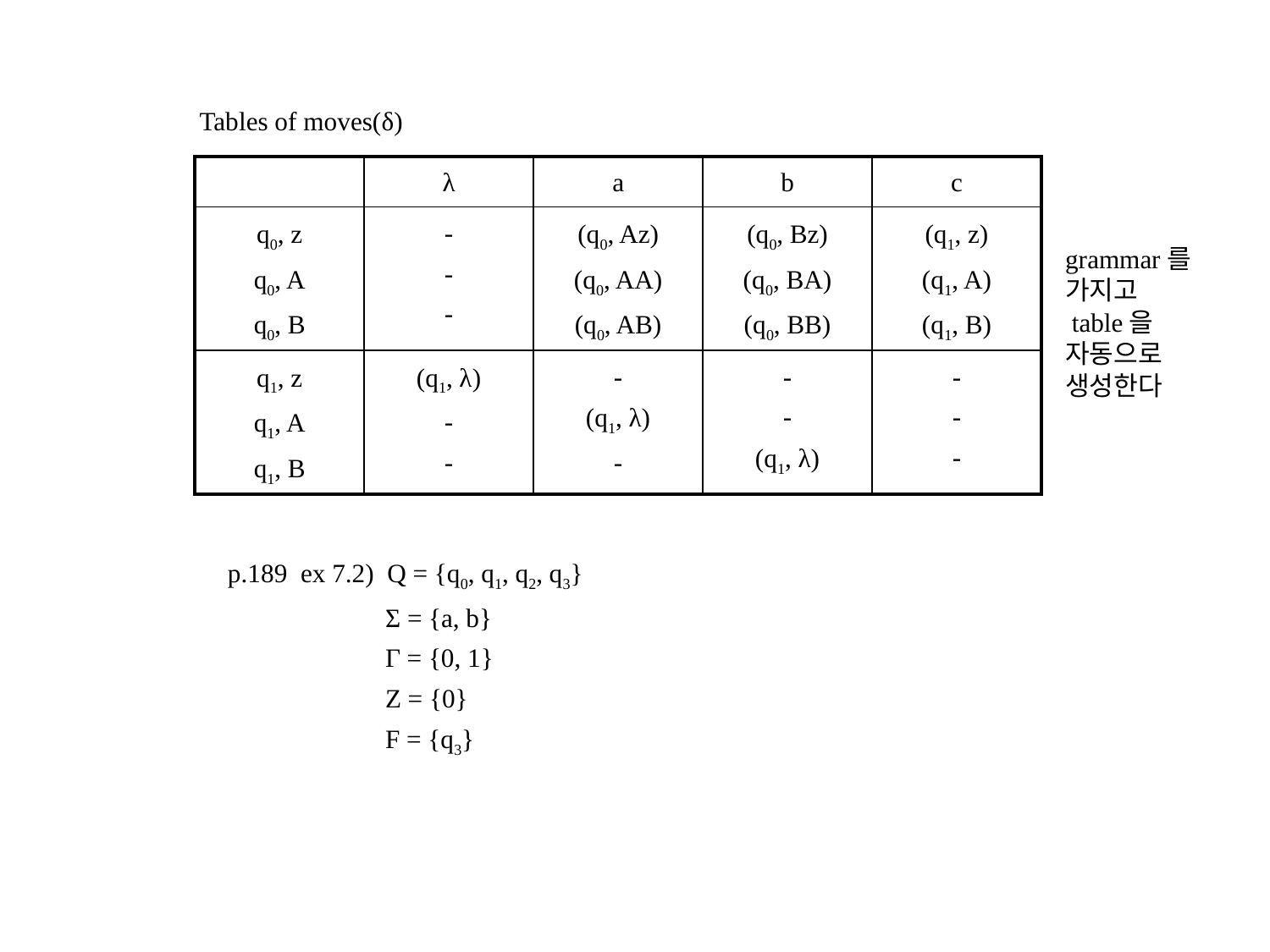

Tables of moves(δ)
|  | λ | a | b | c |
| --- | --- | --- | --- | --- |
| q0, z q0, A q0, B | - - - | (q0, Az) (q0, AA) (q0, AB) | (q0, Bz) (q0, BA) (q0, BB) | (q1, z) (q1, A) (q1, B) |
| q1, z q1, A q1, B | (q1, λ) - - | - (q1, λ) - | - - (q1, λ) | - - - |
grammar를
가지고
 table을
자동으로
생성한다
| p.189 ex 7.2) Q = {q0, q1, q2, q3} Σ = {a, b} Γ = {0, 1} Z = {0} F = {q3} |
| --- |